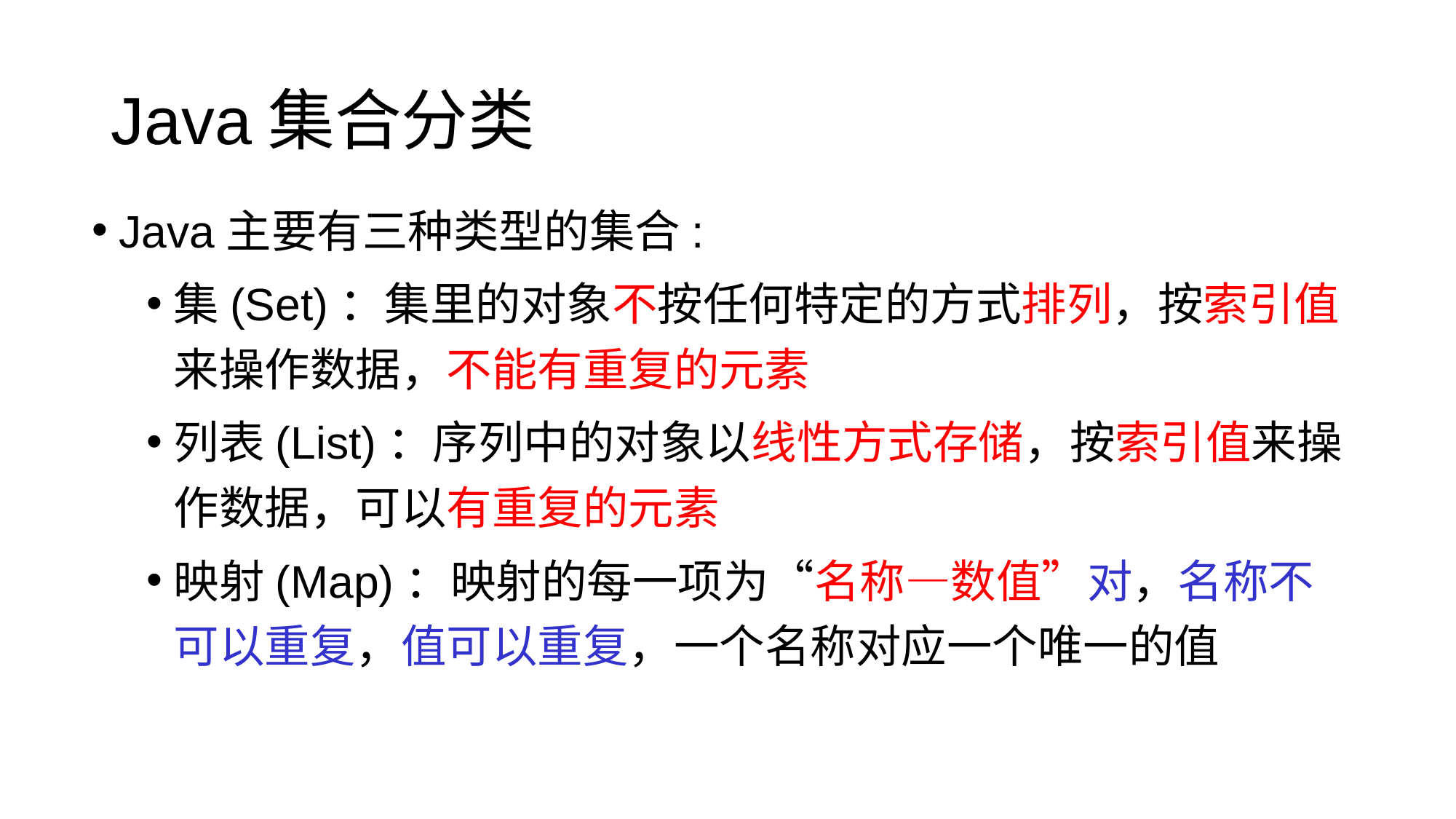

# Java集合分类
Java主要有三种类型的集合:
集(Set)：集里的对象不按任何特定的方式排列，按索引值来操作数据，不能有重复的元素
列表(List)：序列中的对象以线性方式存储，按索引值来操作数据，可以有重复的元素
映射(Map)：映射的每一项为“名称—数值”对，名称不可以重复，值可以重复，一个名称对应一个唯一的值